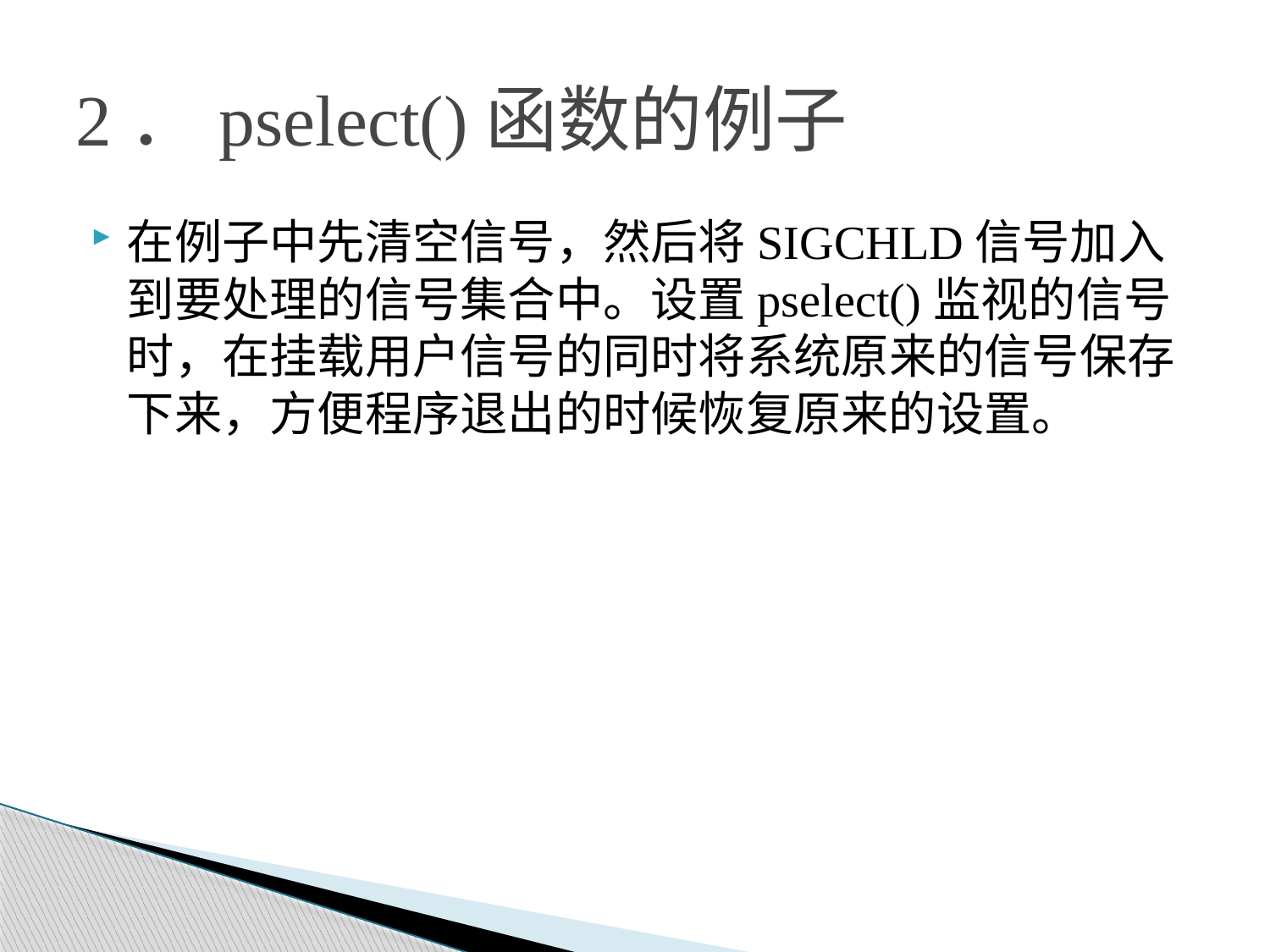

# 2．pselect()函数的例子
在例子中先清空信号，然后将SIGCHLD信号加入到要处理的信号集合中。设置pselect()监视的信号时，在挂载用户信号的同时将系统原来的信号保存下来，方便程序退出的时候恢复原来的设置。